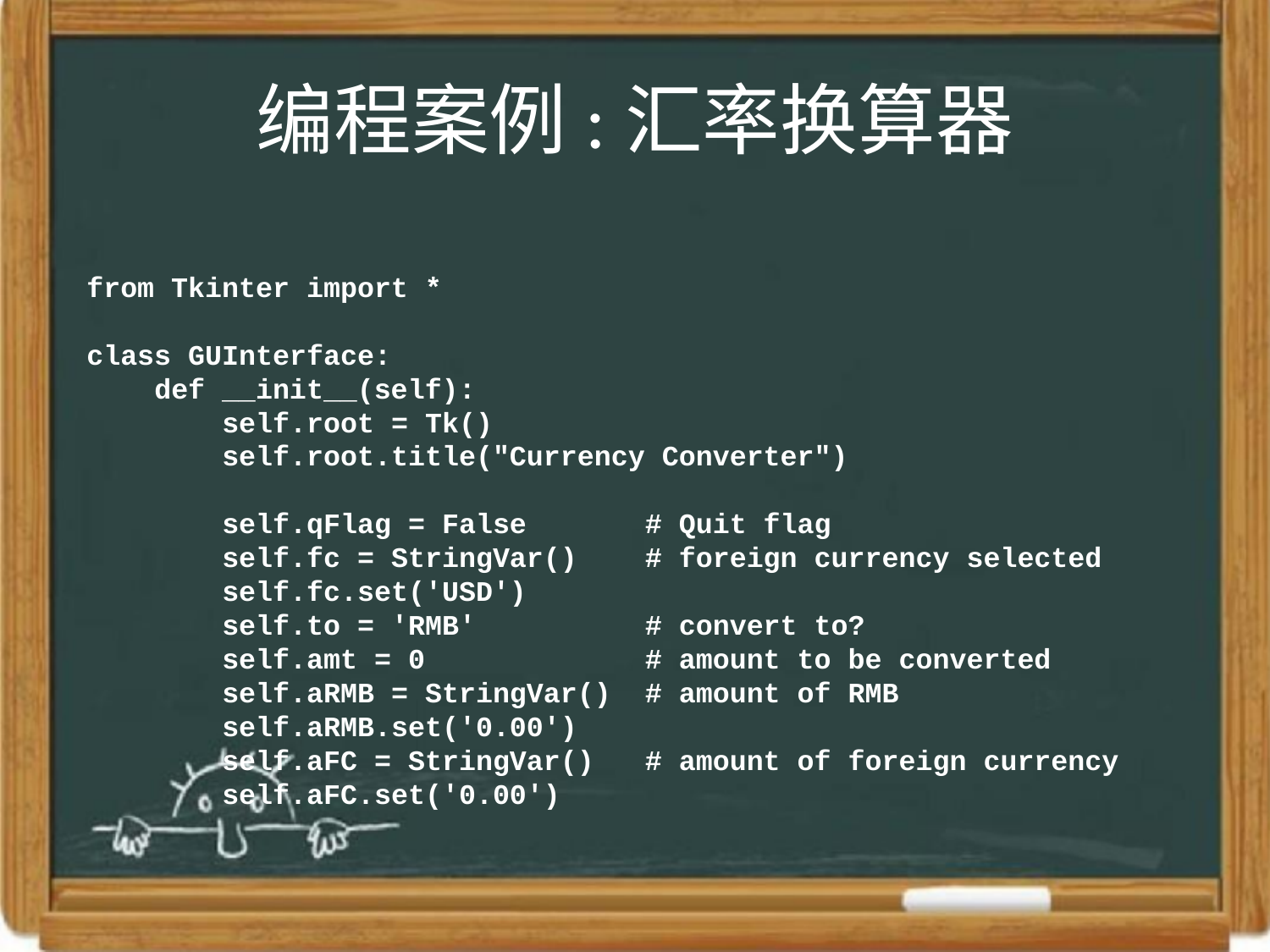

# 编程案例:汇率换算器
from Tkinter import *

class GUInterface:
    def __init__(self):
        self.root = Tk()
        self.root.title("Currency Converter")

        self.qFlag = False       # Quit flag
        self.fc = StringVar()    # foreign currency selected
        self.fc.set('USD')
        self.to = 'RMB'          # convert to?
        self.amt = 0             # amount to be converted
        self.aRMB = StringVar()  # amount of RMB
        self.aRMB.set('0.00')
        self.aFC = StringVar()   # amount of foreign currency
        self.aFC.set('0.00')